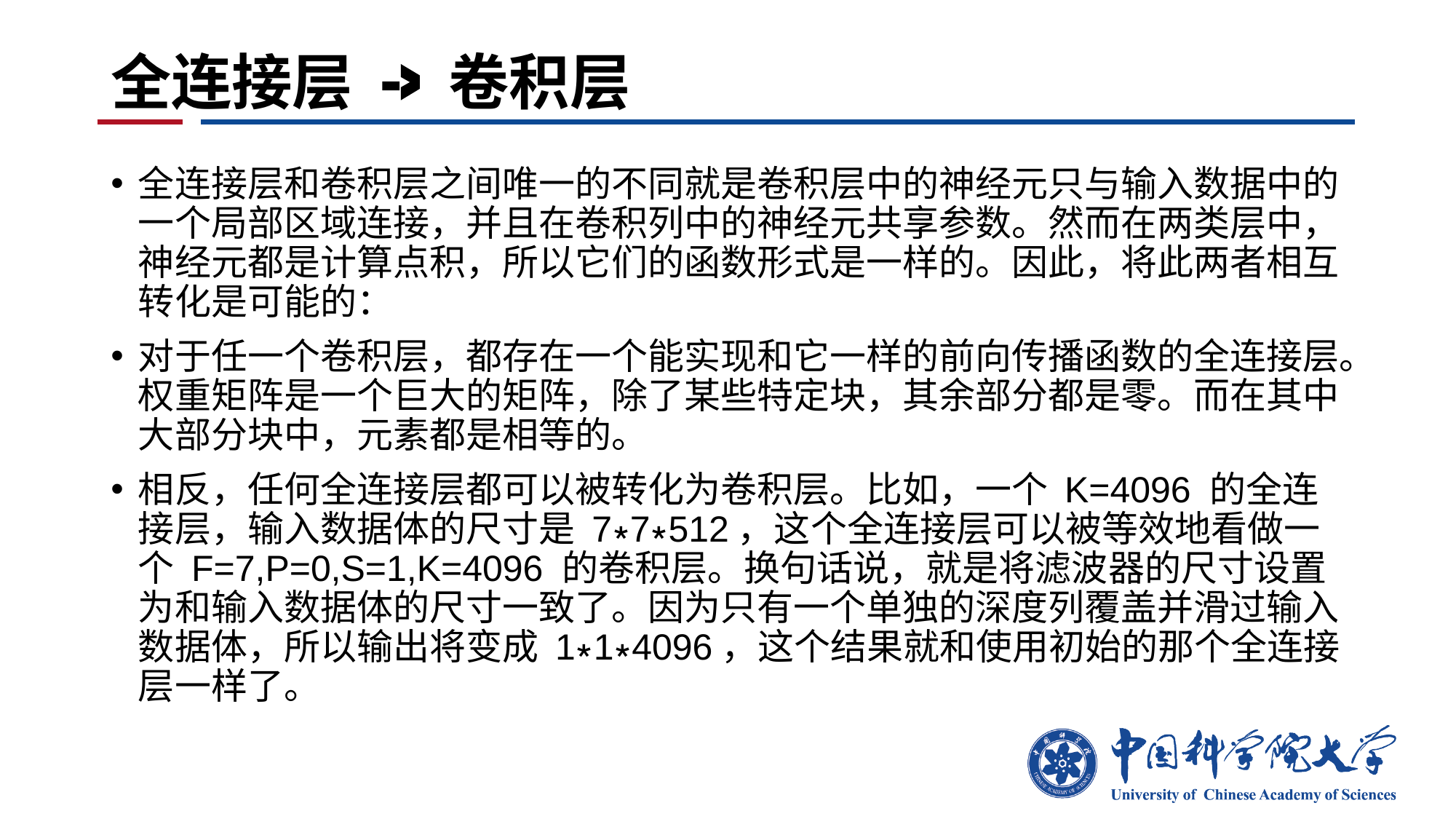

# 全连接层 -> 卷积层
全连接层和卷积层之间唯一的不同就是卷积层中的神经元只与输入数据中的一个局部区域连接，并且在卷积列中的神经元共享参数。然而在两类层中，神经元都是计算点积，所以它们的函数形式是一样的。因此，将此两者相互转化是可能的：
对于任一个卷积层，都存在一个能实现和它一样的前向传播函数的全连接层。权重矩阵是一个巨大的矩阵，除了某些特定块，其余部分都是零。而在其中大部分块中，元素都是相等的。
相反，任何全连接层都可以被转化为卷积层。比如，一个 K=4096 的全连接层，输入数据体的尺寸是 7∗7∗512，这个全连接层可以被等效地看做一个 F=7,P=0,S=1,K=4096 的卷积层。换句话说，就是将滤波器的尺寸设置为和输入数据体的尺寸一致了。因为只有一个单独的深度列覆盖并滑过输入数据体，所以输出将变成 1∗1∗4096，这个结果就和使用初始的那个全连接层一样了。